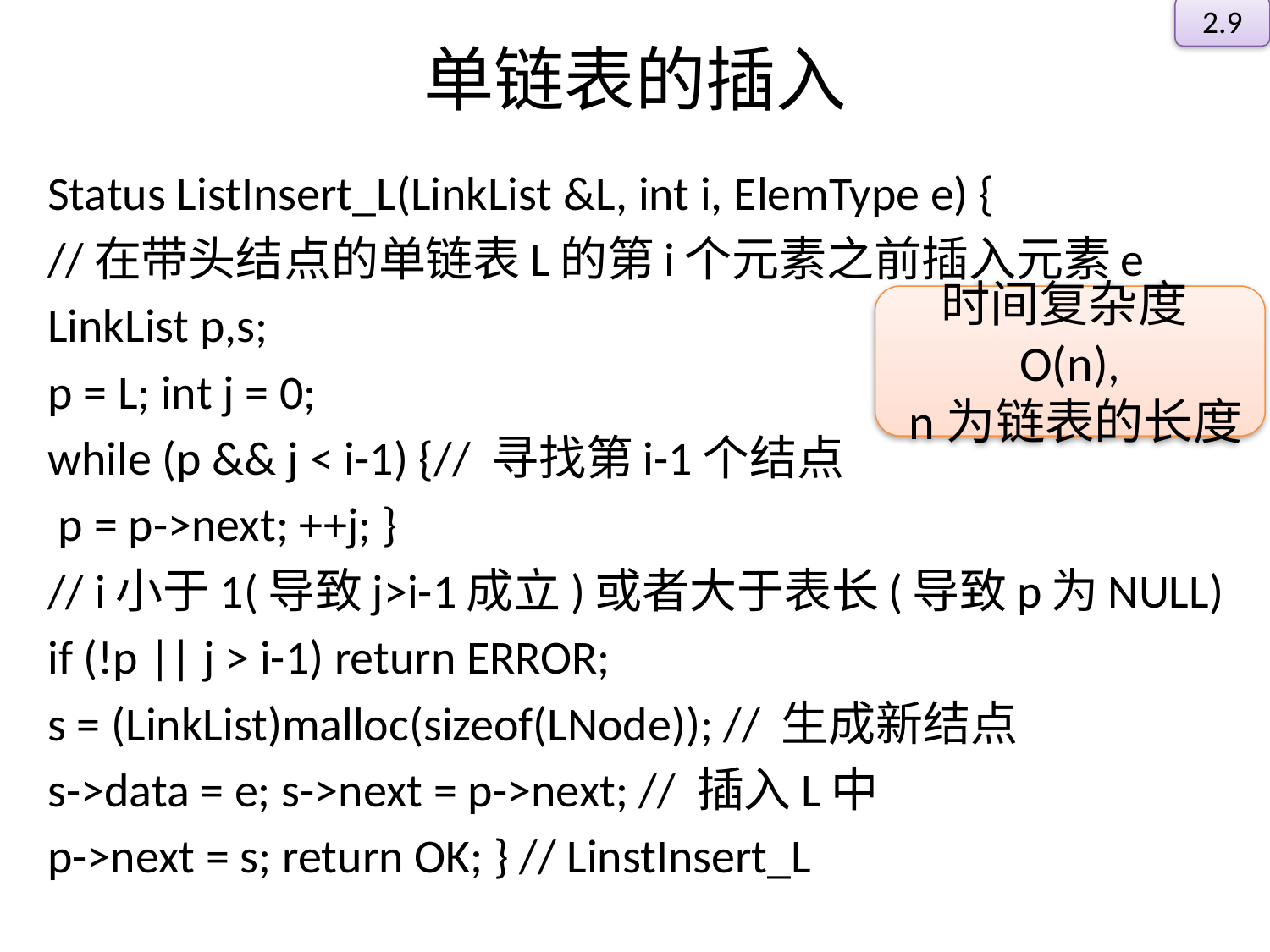

2.9
# 单链表的插入
Status ListInsert_L(LinkList &L, int i, ElemType e) {
//在带头结点的单链表L的第i个元素之前插入元素e
LinkList p,s;
p = L; int j = 0;
while (p && j < i-1) {// 寻找第i-1个结点
 p = p->next; ++j; }
// i小于1(导致j>i-1成立)或者大于表长(导致p为NULL)
if (!p || j > i-1) return ERROR;
s = (LinkList)malloc(sizeof(LNode)); // 生成新结点
s->data = e; s->next = p->next; // 插入L中
p->next = s; return OK; } // LinstInsert_L
时间复杂度O(n),
 n为链表的长度